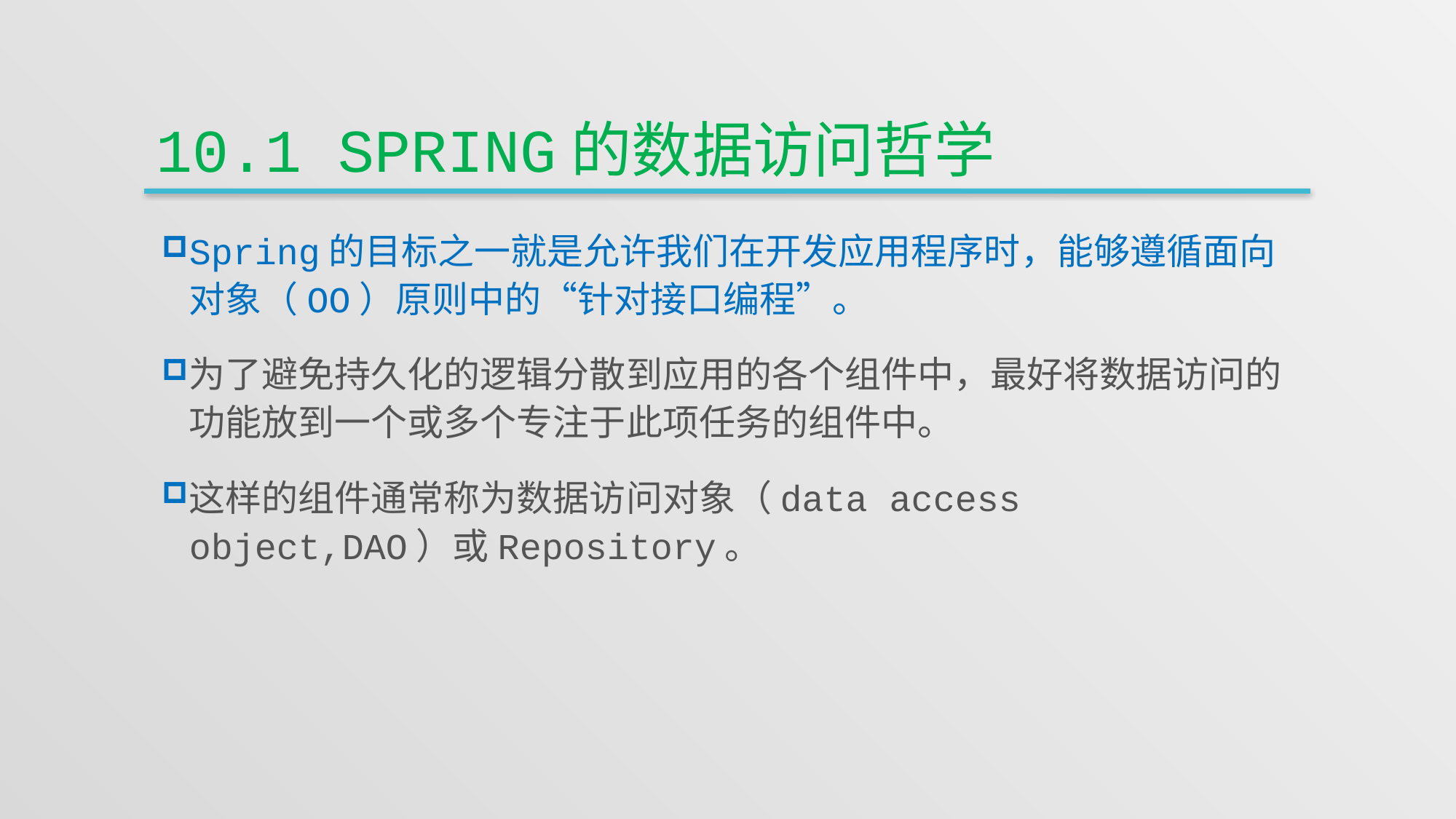

# 10.1 Spring的数据访问哲学
Spring的目标之一就是允许我们在开发应用程序时，能够遵循面向对象（OO）原则中的“针对接口编程”。
为了避免持久化的逻辑分散到应用的各个组件中，最好将数据访问的功能放到一个或多个专注于此项任务的组件中。
这样的组件通常称为数据访问对象（data access object,DAO）或Repository。